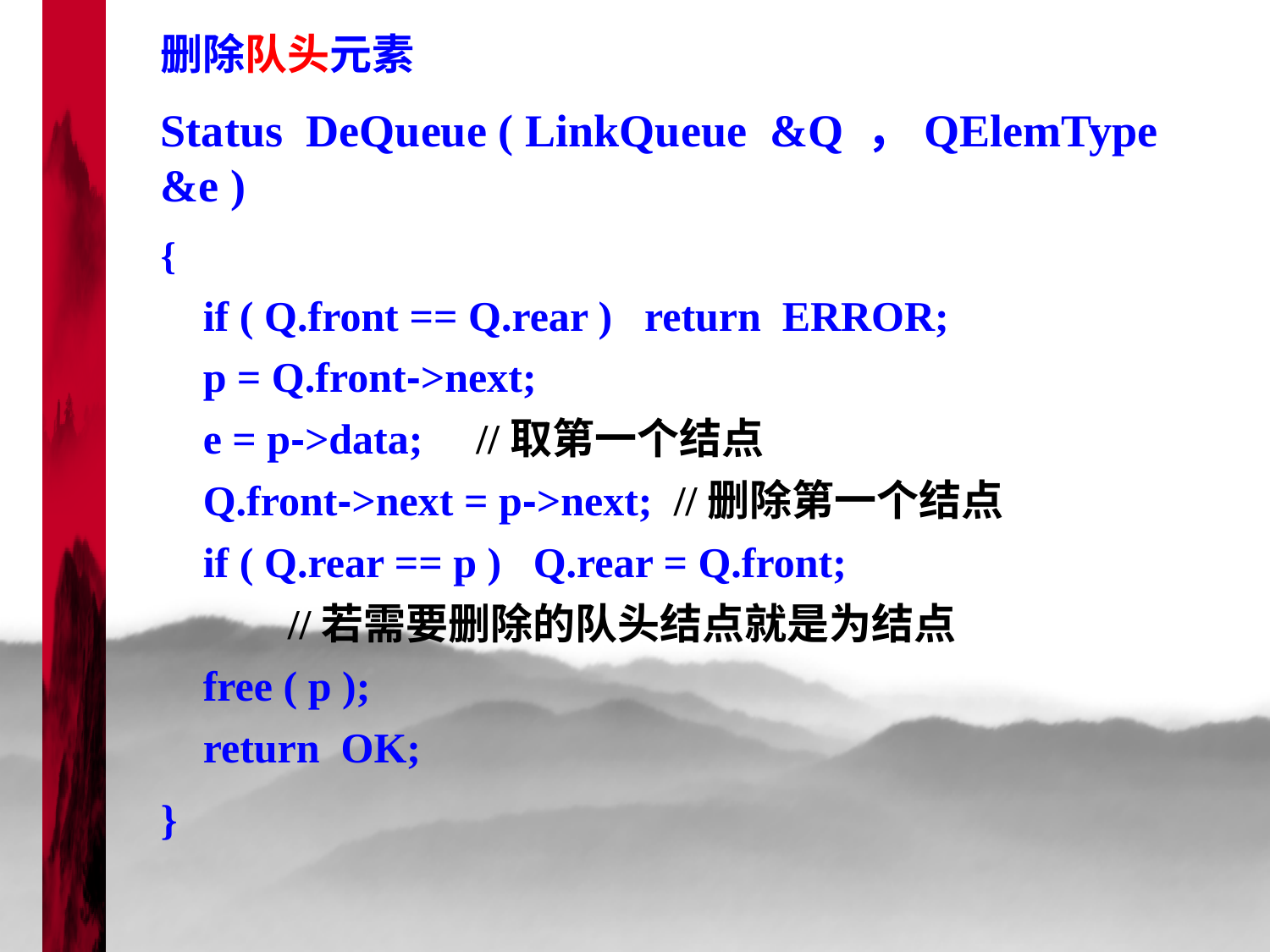

删除队头元素
Status  DeQueue ( LinkQueue  &Q ，QElemType  &e )
{
    if ( Q.front == Q.rear )   return  ERROR;
    p = Q.front->next;
    e = p->data;     //取第一个结点
    Q.front->next = p->next;  //删除第一个结点
    if ( Q.rear == p )   Q.rear = Q.front;
            //若需要删除的队头结点就是为结点
    free ( p );
    return  OK;
}